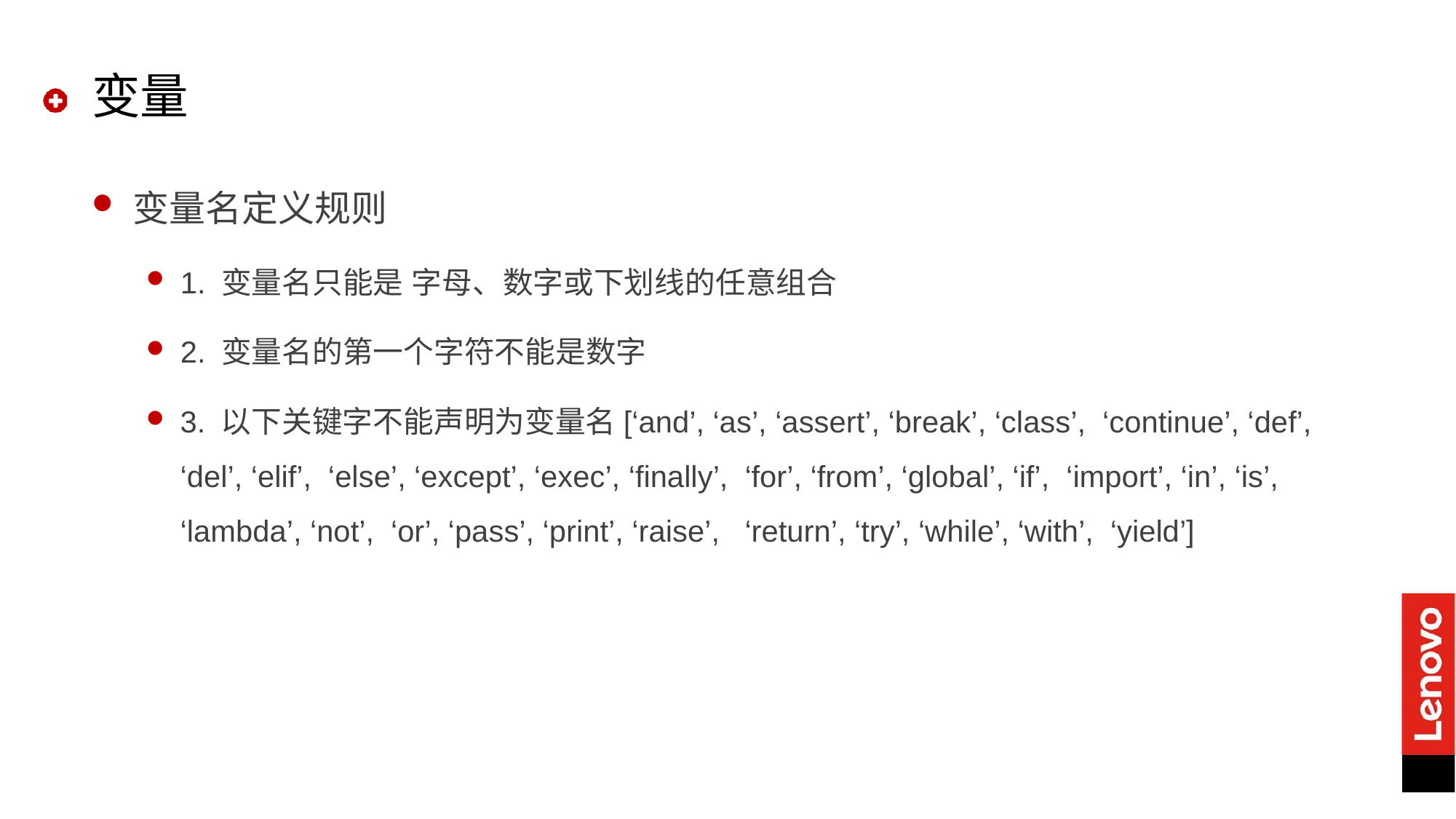

# 变量
变量名定义规则
1. 变量名只能是 字母、数字或下划线的任意组合
2. 变量名的第一个字符不能是数字
3. 以下关键字不能声明为变量名[‘and’, ‘as’, ‘assert’, ‘break’, ‘class’,  ‘continue’, ‘def’, ‘del’, ‘elif’,  ‘else’, ‘except’, ‘exec’, ‘finally’,  ‘for’, ‘from’, ‘global’, ‘if’,  ‘import’, ‘in’, ‘is’, ‘lambda’, ‘not’,  ‘or’, ‘pass’, ‘print’, ‘raise’,   ‘return’, ‘try’, ‘while’, ‘with’,  ‘yield’]
12